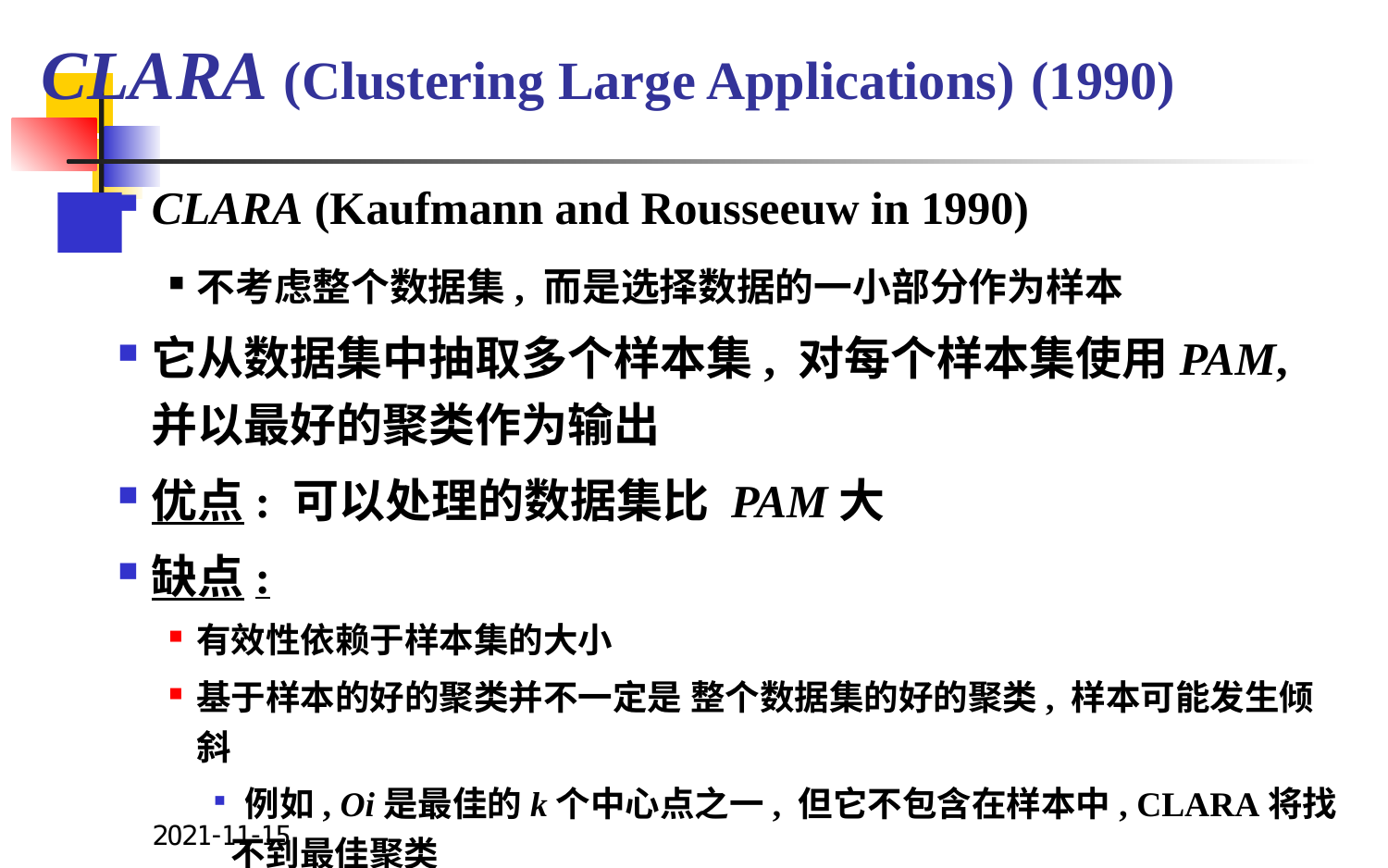

# CLARA (Clustering Large Applications) (1990)
CLARA (Kaufmann and Rousseeuw in 1990)
不考虑整个数据集, 而是选择数据的一小部分作为样本
它从数据集中抽取多个样本集, 对每个样本集使用PAM, 并以最好的聚类作为输出
优点: 可以处理的数据集比 PAM大
缺点:
有效性依赖于样本集的大小
基于样本的好的聚类并不一定是 整个数据集的好的聚类, 样本可能发生倾斜
 例如, Oi是最佳的k个中心点之一, 但它不包含在样本中, CLARA将找不到最佳聚类
2021-11-15